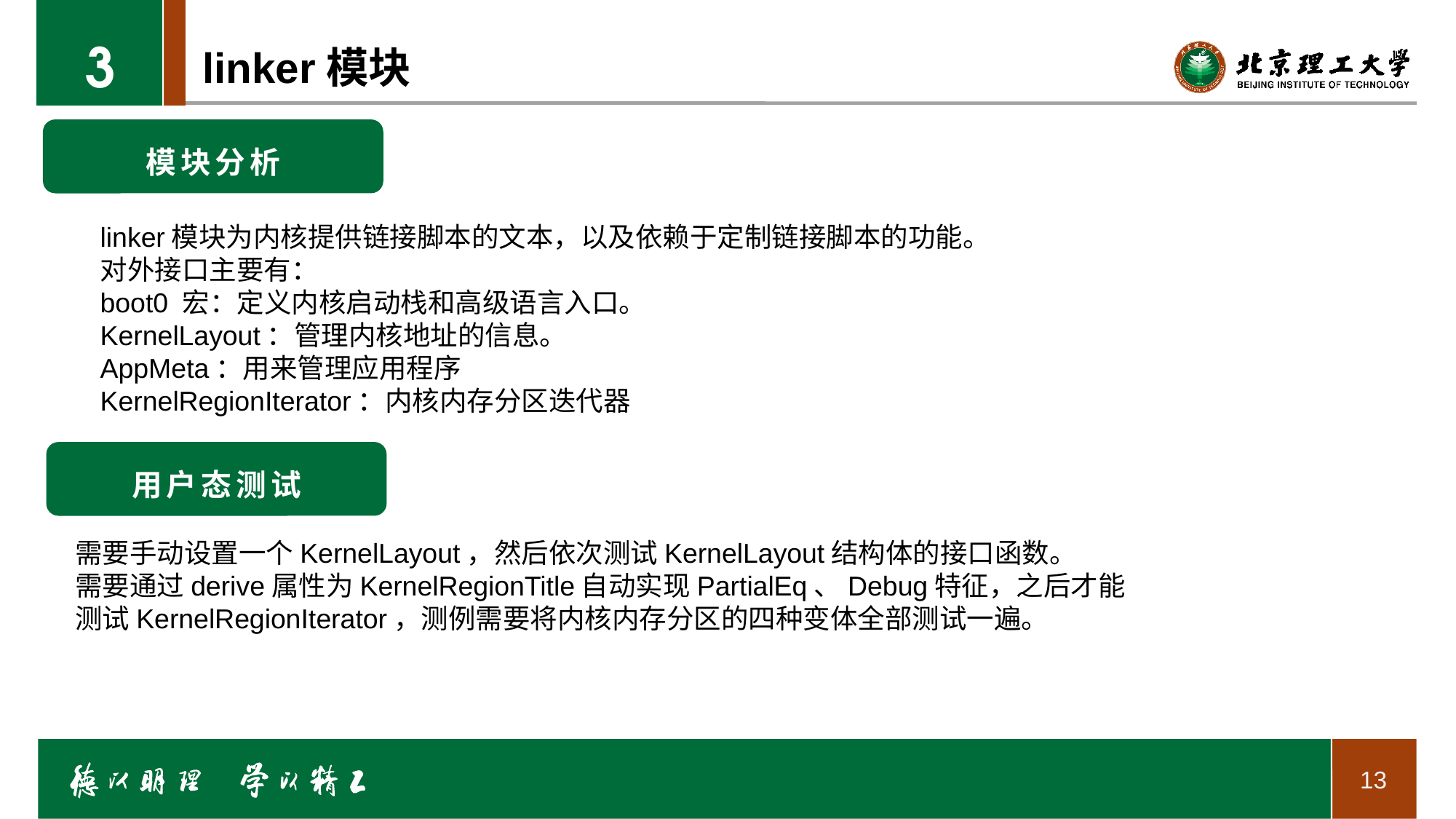

3
# linker模块
模块分析
linker模块为内核提供链接脚本的文本，以及依赖于定制链接脚本的功能。
对外接口主要有：
boot0 宏：定义内核启动栈和高级语言入口。
KernelLayout：管理内核地址的信息。
AppMeta：用来管理应用程序
KernelRegionIterator：内核内存分区迭代器
用户态测试
需要手动设置一个KernelLayout，然后依次测试KernelLayout结构体的接口函数。
需要通过derive属性为KernelRegionTitle自动实现PartialEq、Debug特征，之后才能测试KernelRegionIterator，测例需要将内核内存分区的四种变体全部测试一遍。